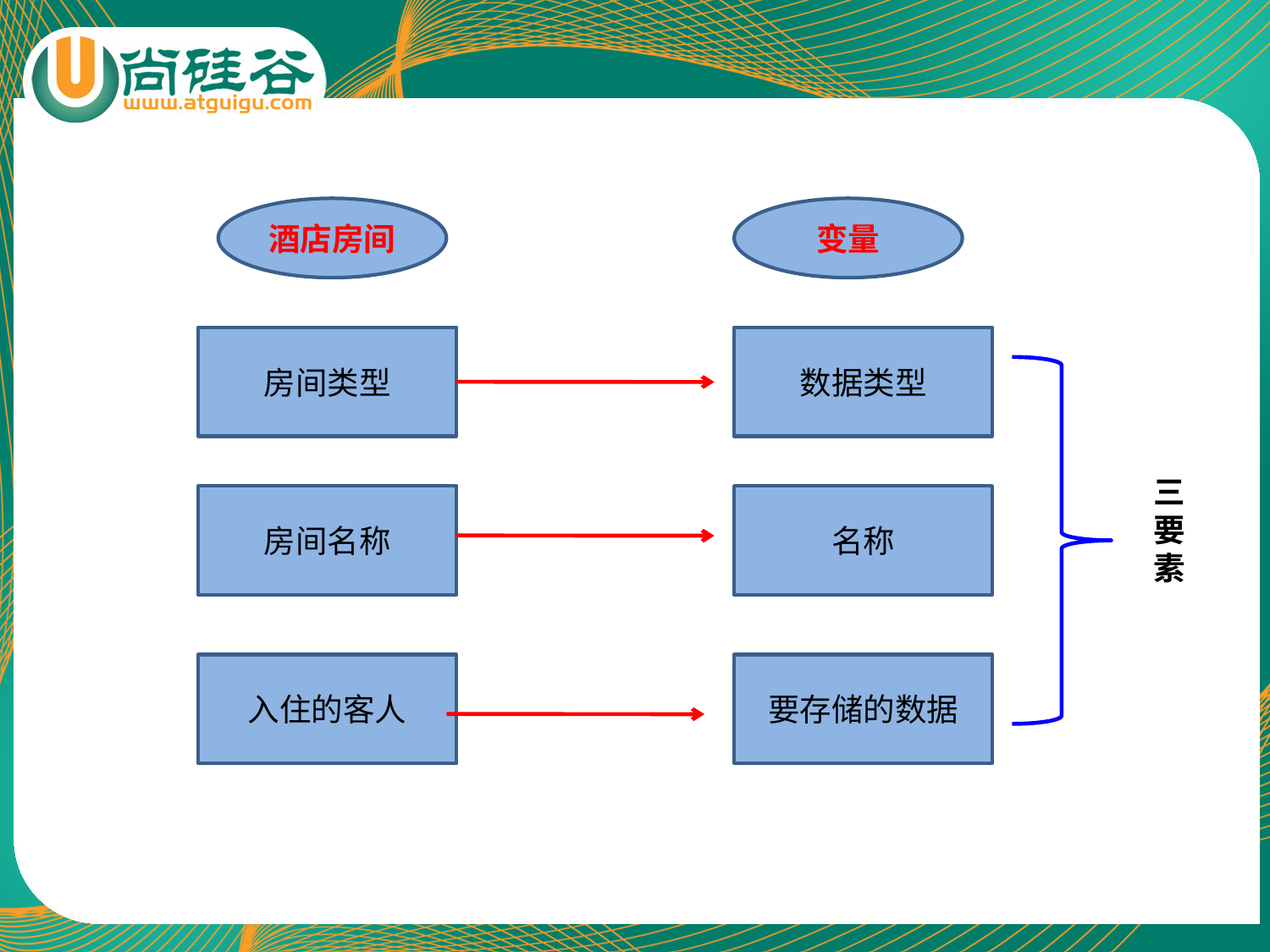

酒店房间
变量
房间类型
数据类型

三要素
房间名称
名称
入住的客人
要存储的数据